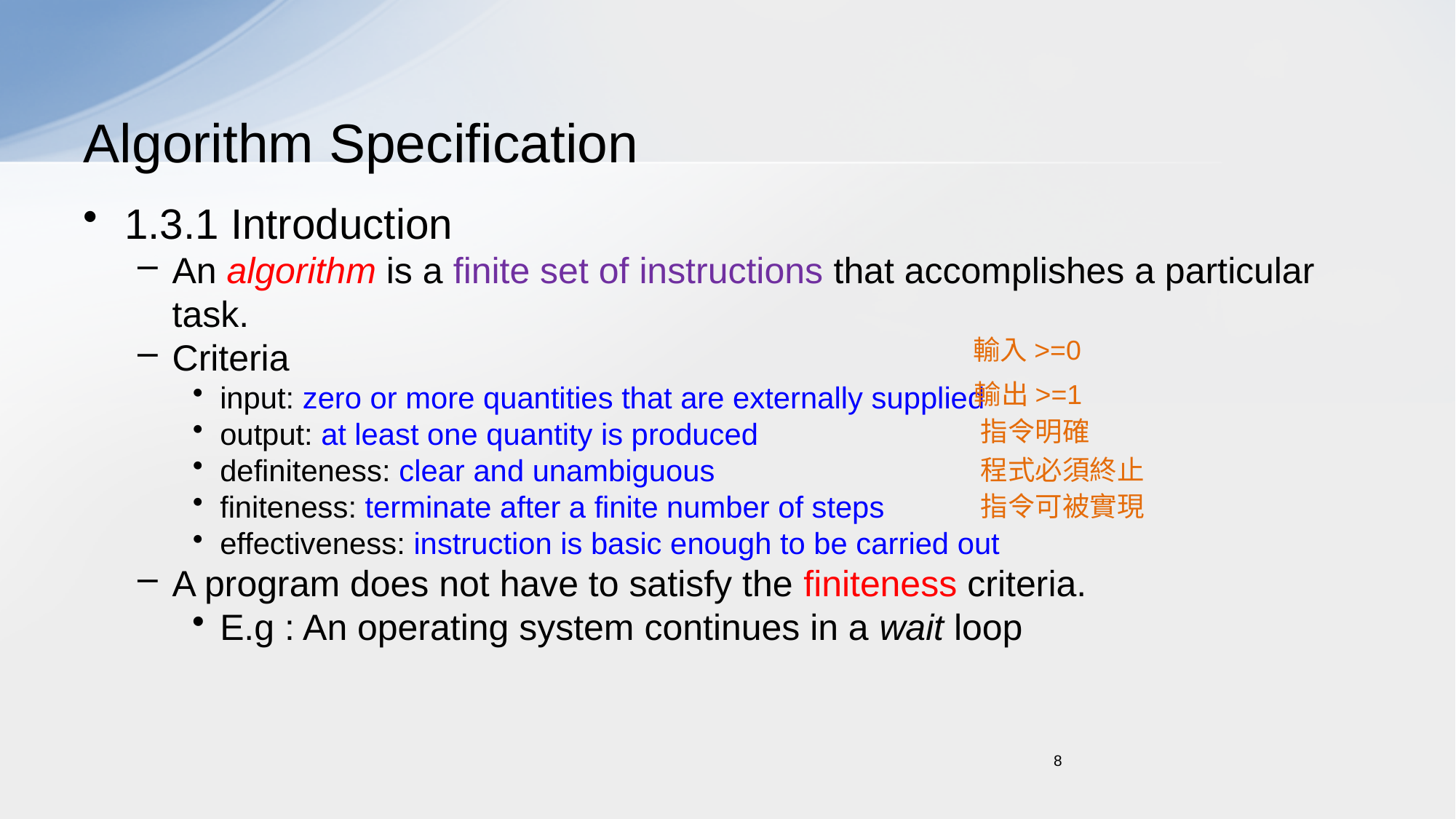

# Algorithm Specification
1.3.1 Introduction
An algorithm is a finite set of instructions that accomplishes a particular task.
Criteria
input: zero or more quantities that are externally supplied
output: at least one quantity is produced
definiteness: clear and unambiguous
finiteness: terminate after a finite number of steps
effectiveness: instruction is basic enough to be carried out
A program does not have to satisfy the finiteness criteria.
E.g : An operating system continues in a wait loop

輸入>=0
輸出>=1
指令明確
程式必須終止
指令可被實現
8